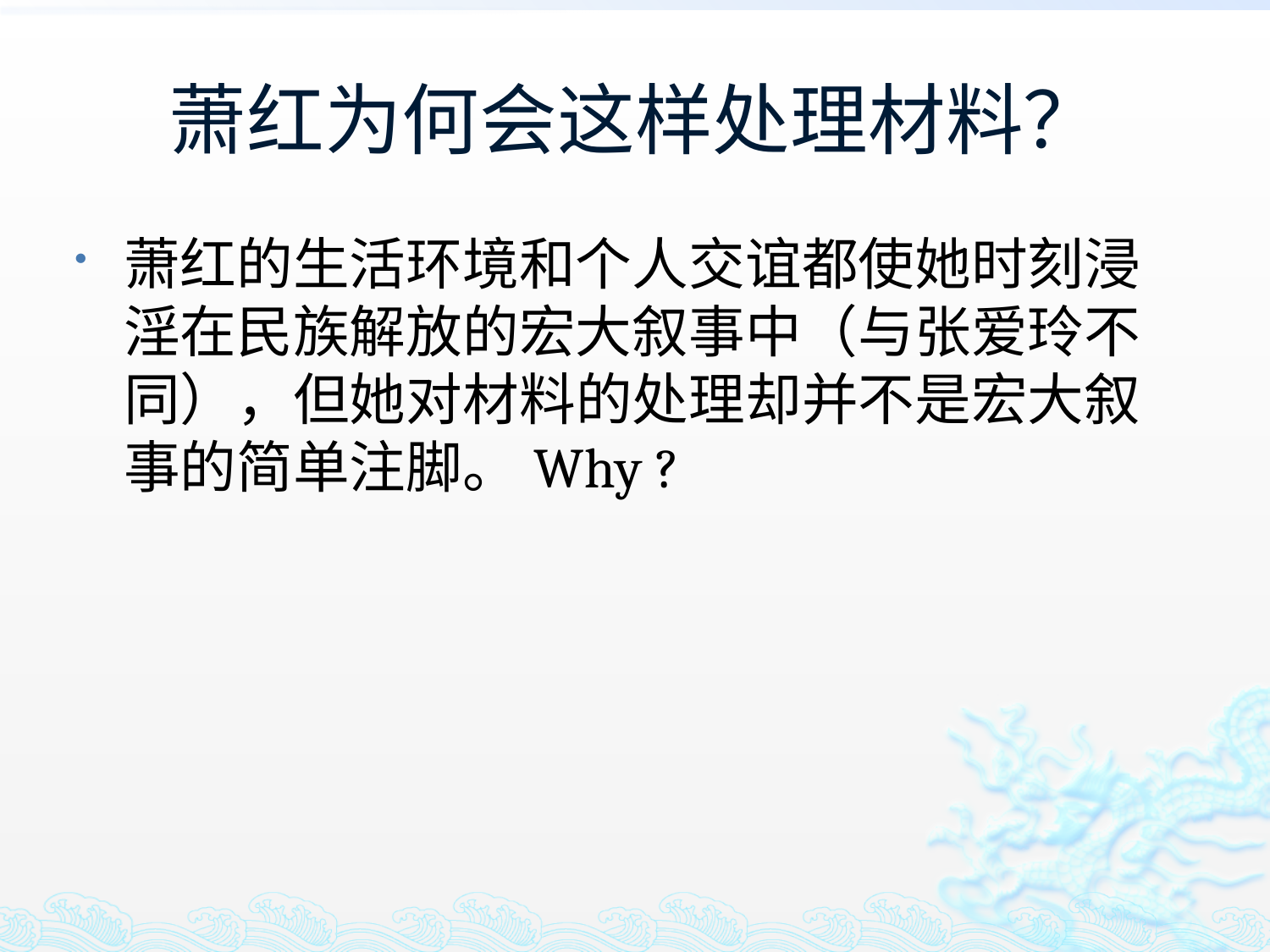

# 萧红为何会这样处理材料？
萧红的生活环境和个人交谊都使她时刻浸淫在民族解放的宏大叙事中（与张爱玲不同），但她对材料的处理却并不是宏大叙事的简单注脚。Why ?